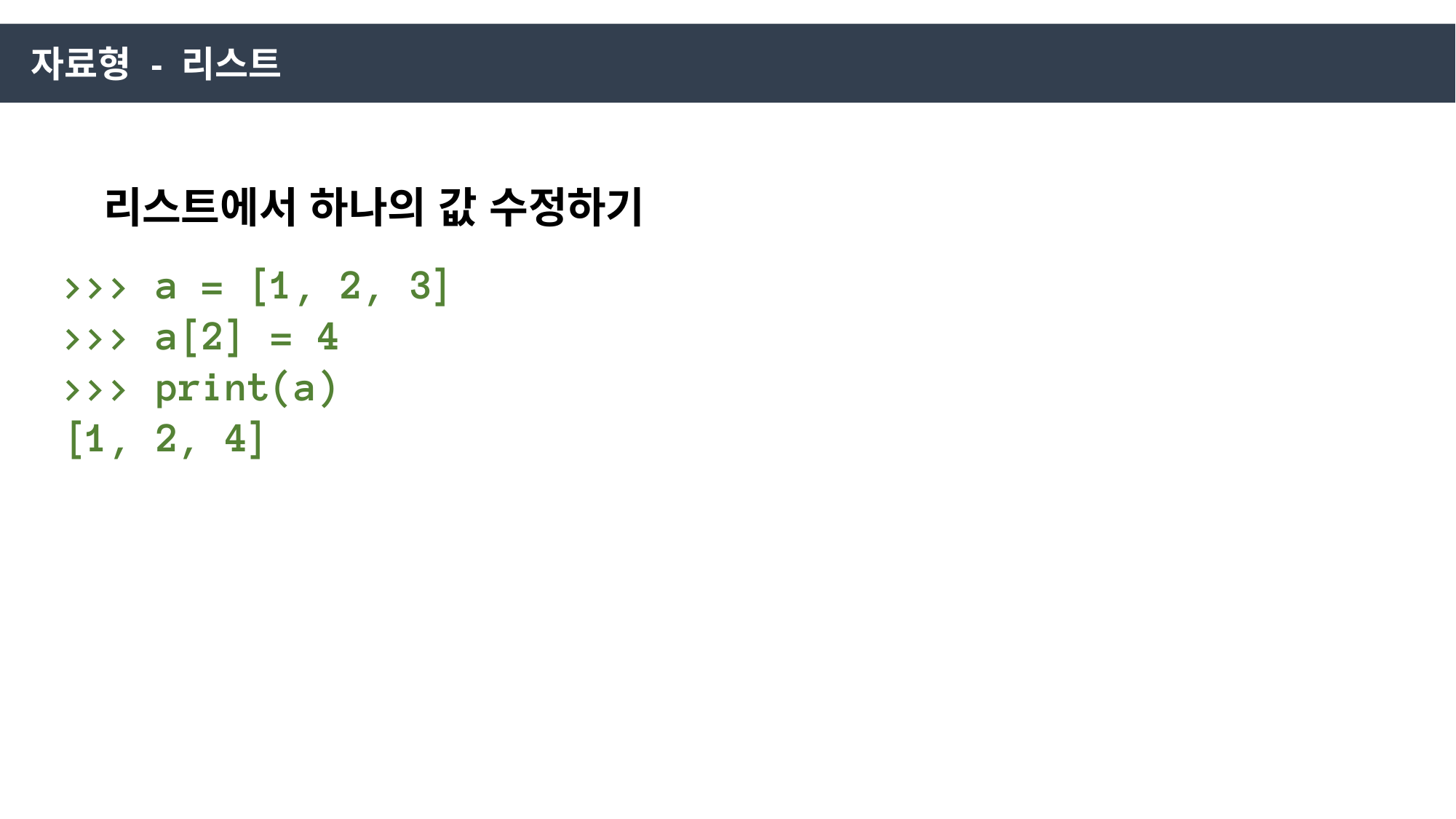

자료형 - 리스트

리스트에서 하나의 값 수정하기
>>> a = [1, 2, 3]
>>> a[2] = 4
>>> print(a)
[1, 2, 4]